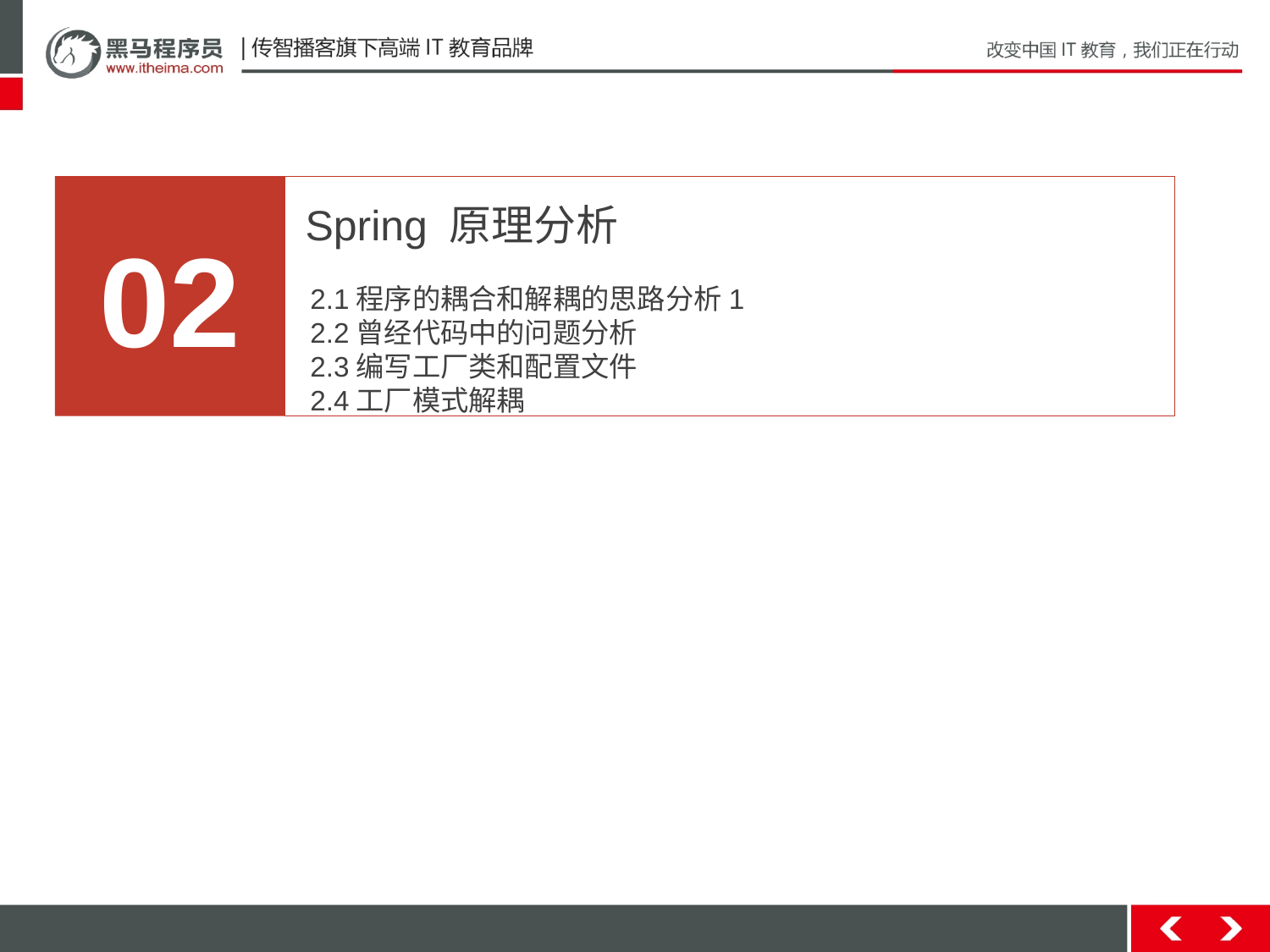

02

Spring 原理分析
2.1程序的耦合和解耦的思路分析1
2.2曾经代码中的问题分析
2.3编写工厂类和配置文件
2.4工厂模式解耦